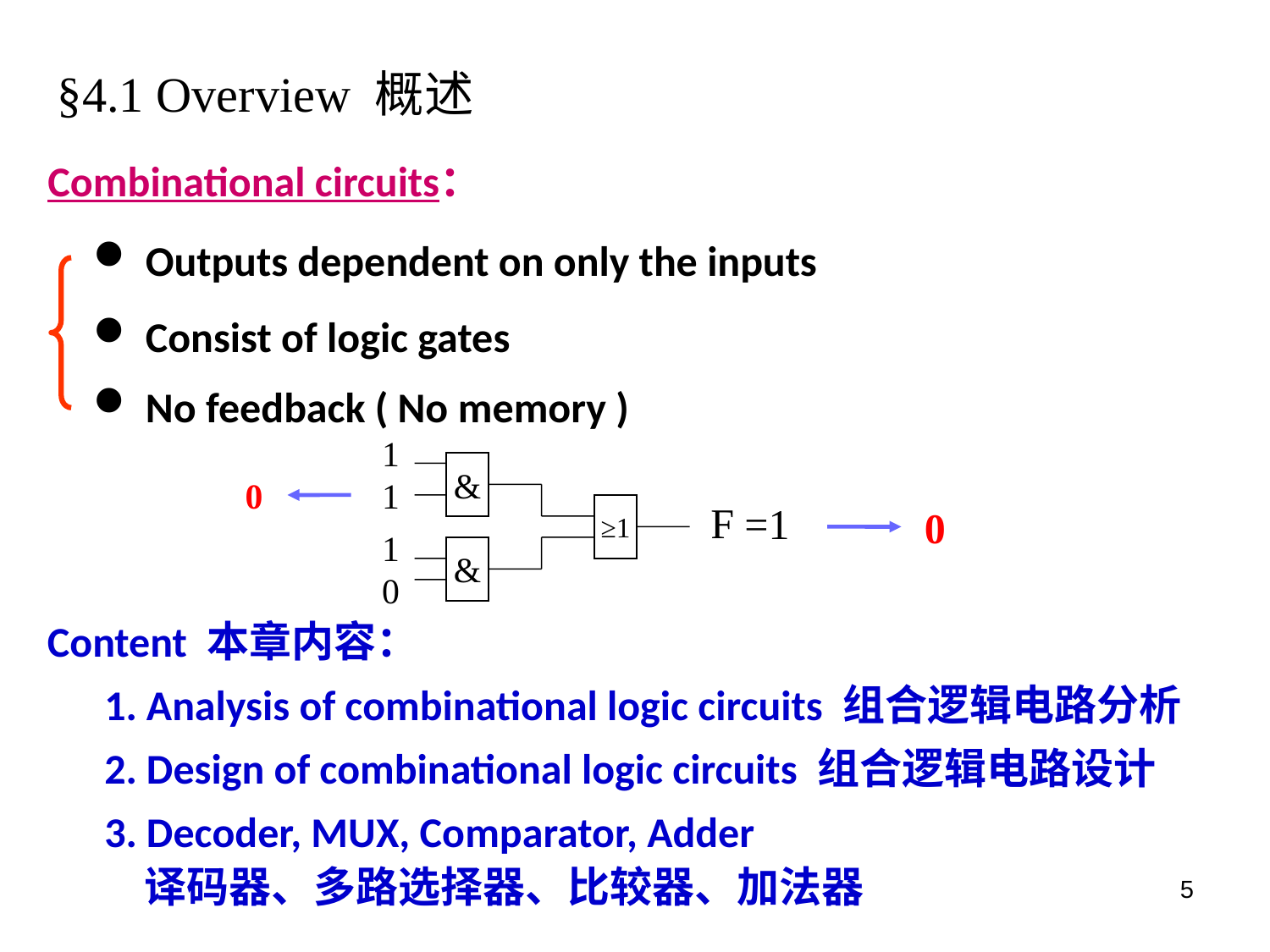

§4.1 Overview 概述
Combinational circuits：
 Outputs dependent on only the inputs

 Consist of logic gates
 No feedback ( No memory )
1
1
1
0
&

F

≥1

&

0
=1

0

Content 本章内容：
      1. Analysis of combinational logic circuits 组合逻辑电路分析
      2. Design of combinational logic circuits 组合逻辑电路设计
      3. Decoder, MUX, Comparator, Adder
                     译码器、多路选择器、比较器、加法器
5